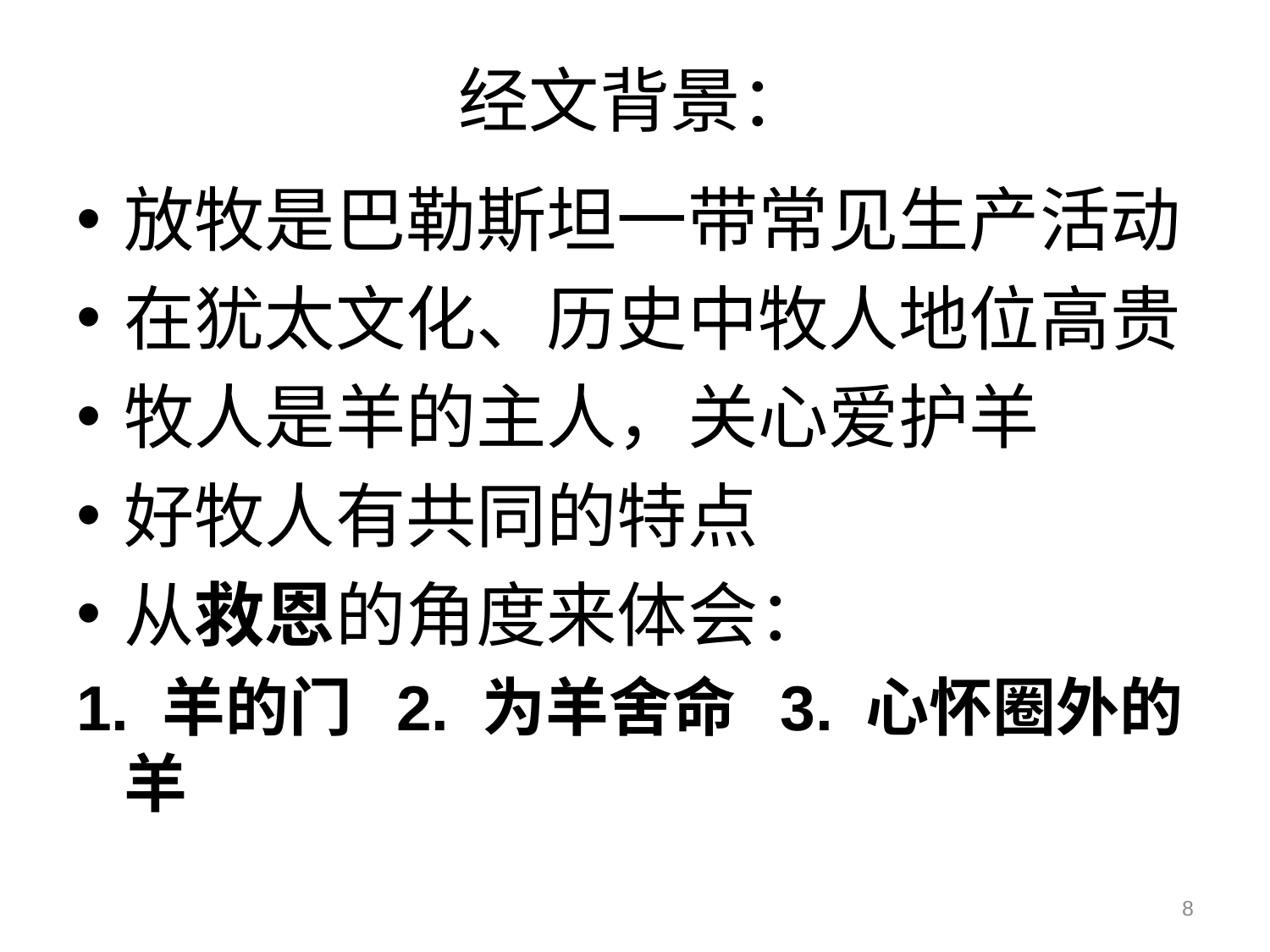

# 经文背景：
放牧是巴勒斯坦一带常见生产活动
在犹太文化、历史中牧人地位高贵
牧人是羊的主人，关心爱护羊
好牧人有共同的特点
从救恩的角度来体会：
1. 羊的门  2. 为羊舍命  3. 心怀圈外的羊
8